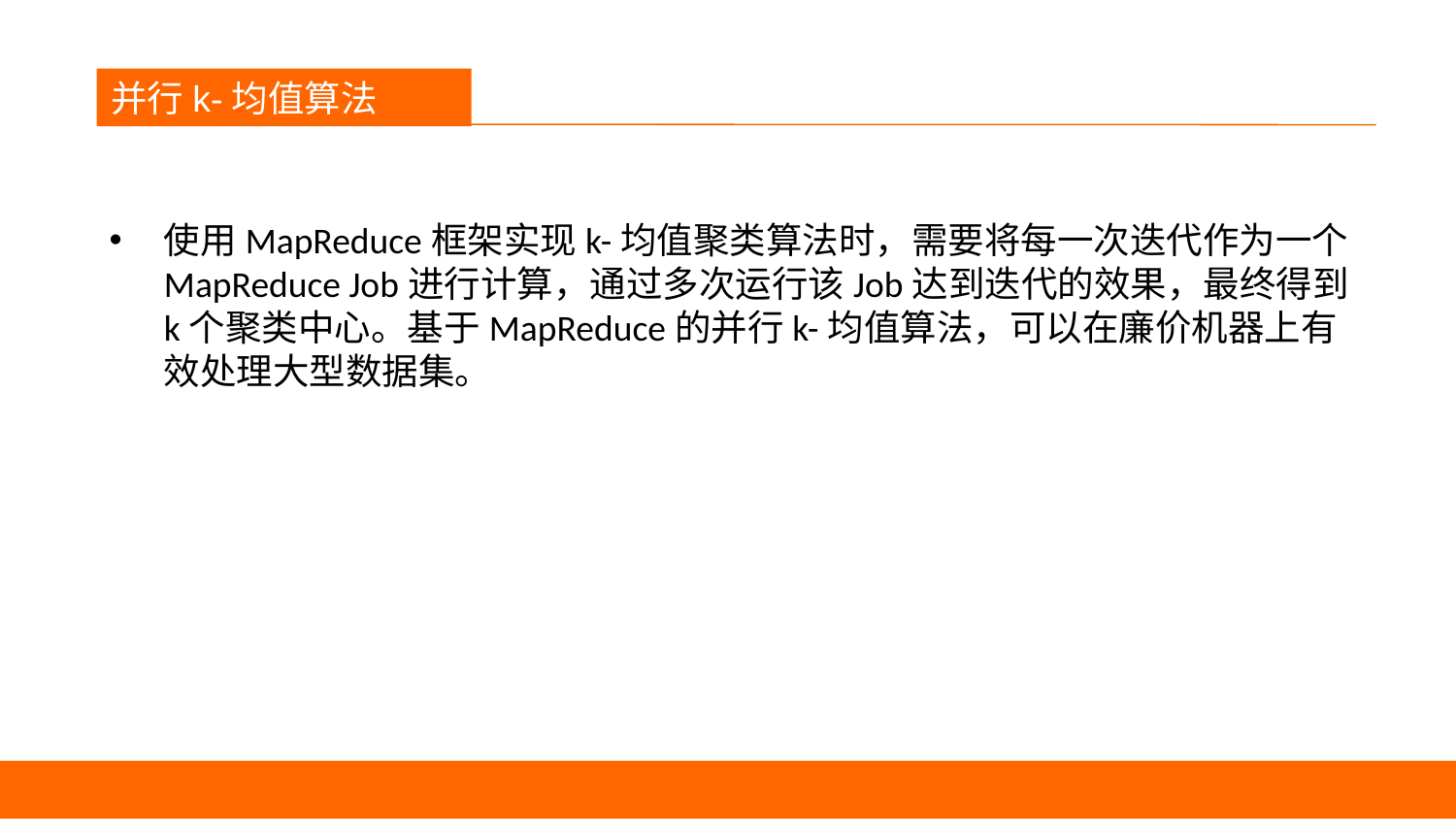

并行k-均值算法

使用MapReduce框架实现k-均值聚类算法时，需要将每一次迭代作为一个MapReduce Job进行计算，通过多次运行该Job达到迭代的效果，最终得到k个聚类中心。基于MapReduce的并行k-均值算法，可以在廉价机器上有效处理大型数据集。